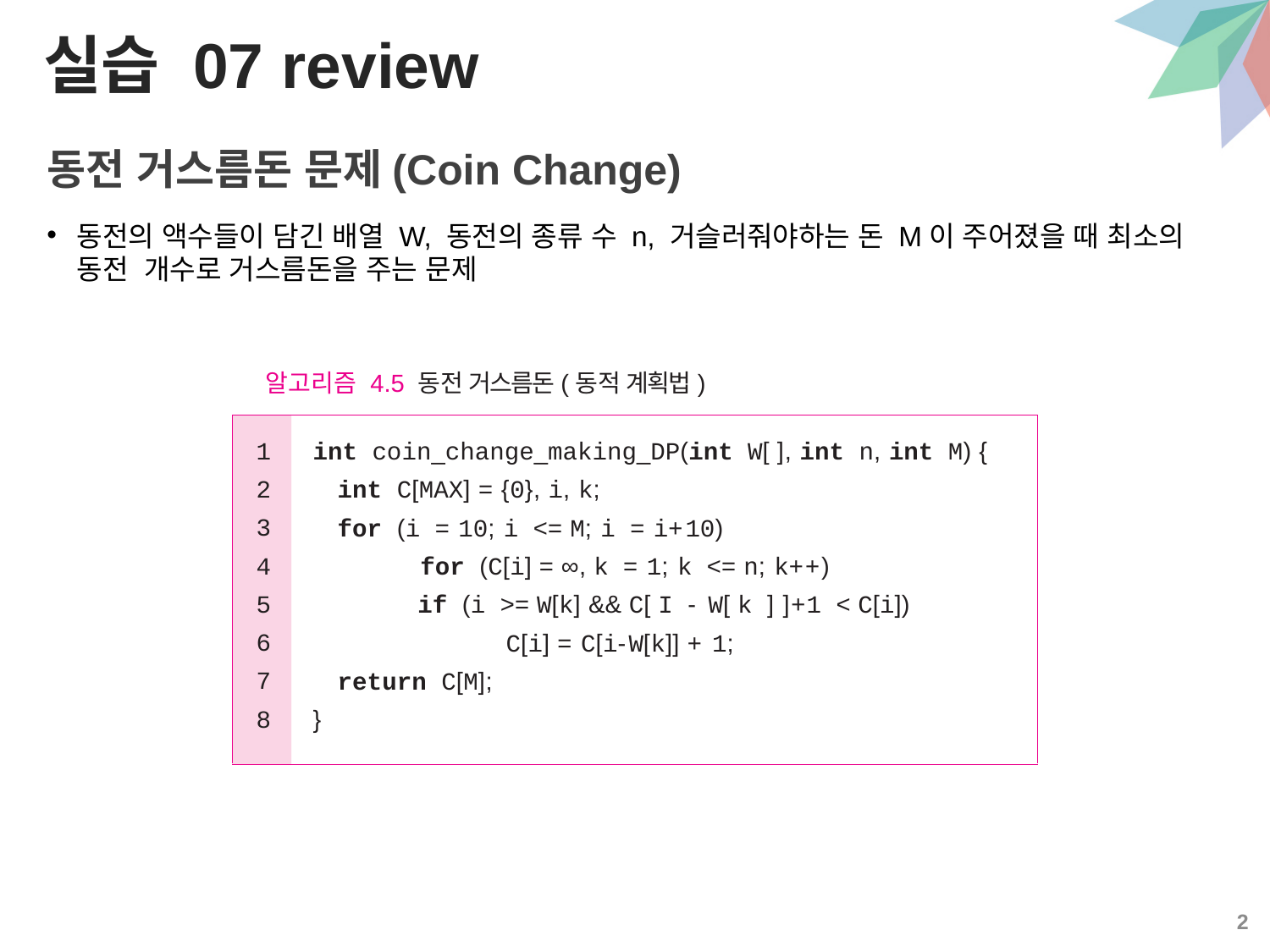

# 실습 07 review
동전 거스름돈 문제(Coin Change)
동전의 액수들이 담긴 배열 W, 동전의 종류 수 n, 거슬러줘야하는 돈 M이 주어졌을 때 최소의 동전  개수로 거스름돈을 주는 문제
알고리즘 4.5 동전 거스름돈(동적 계획법)

1
2
3
4
5
6
7
8
int coin_change_making_DP(int W[ ], int n, int M) {
int C[MAX] = {0}, i, k;
for (i = 10; i <= M; i = i+10)
for (C[i] = ∞, k = 1; k <= n; k++)
if (i >= W[k] && C[ I - W[ k ] ]+1 < C[i])
C[i] = C[i-W[k]] + 1;
return C[M];
}

2